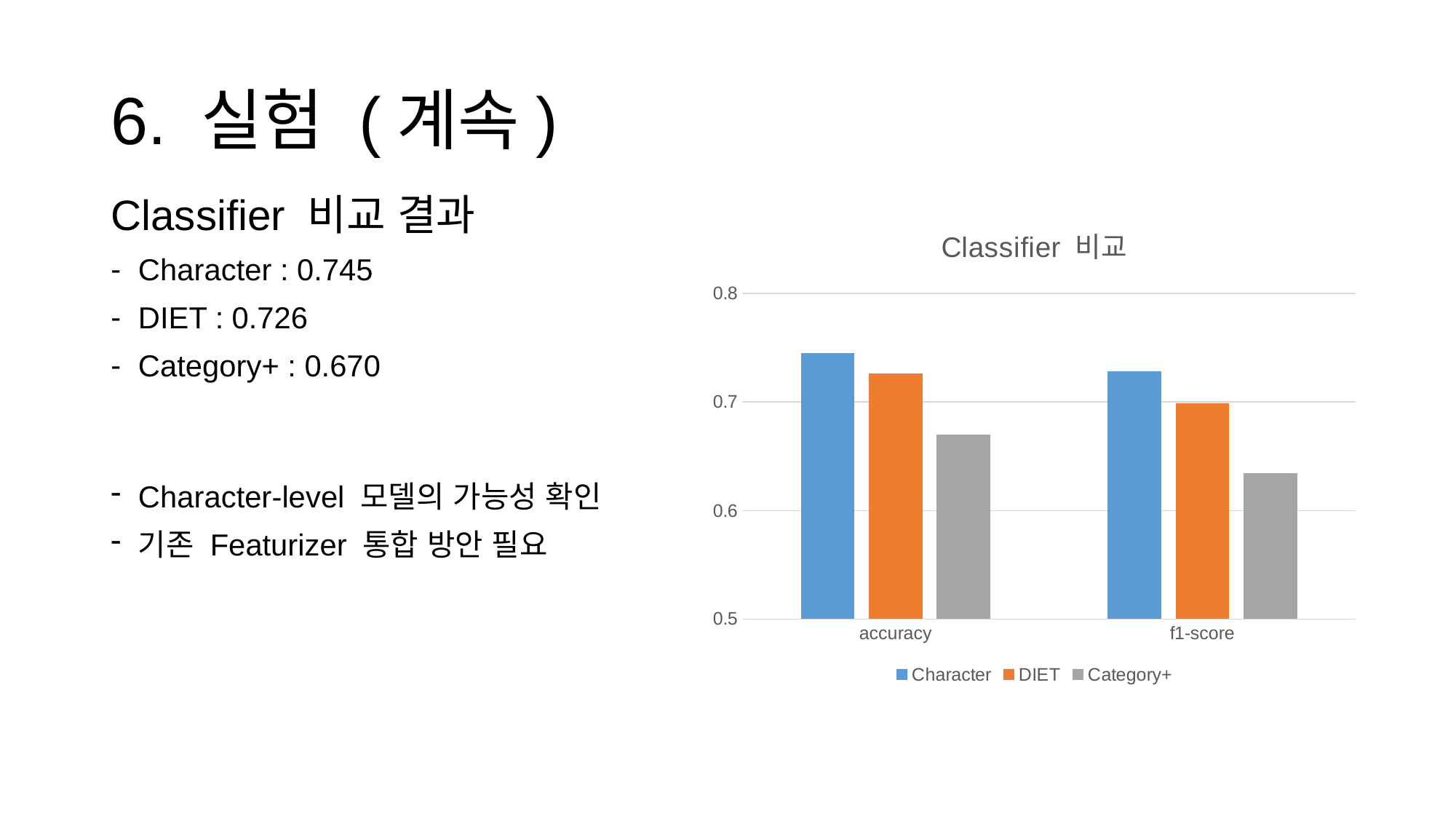

# 6. 실험 (계속)
Classifier 비교 결과
Character : 0.745
DIET : 0.726
Category+ : 0.670

### Chart: Classifier 비교

| Category | Character | DIET | Category+ |
|---|---|---|---|
| accuracy | 0.7453 | 0.7264 | 0.6698 |
| f1-score | 0.7284 | 0.6988 | 0.6342 |
Character-level 모델의 가능성 확인
기존 Featurizer 통합 방안 필요